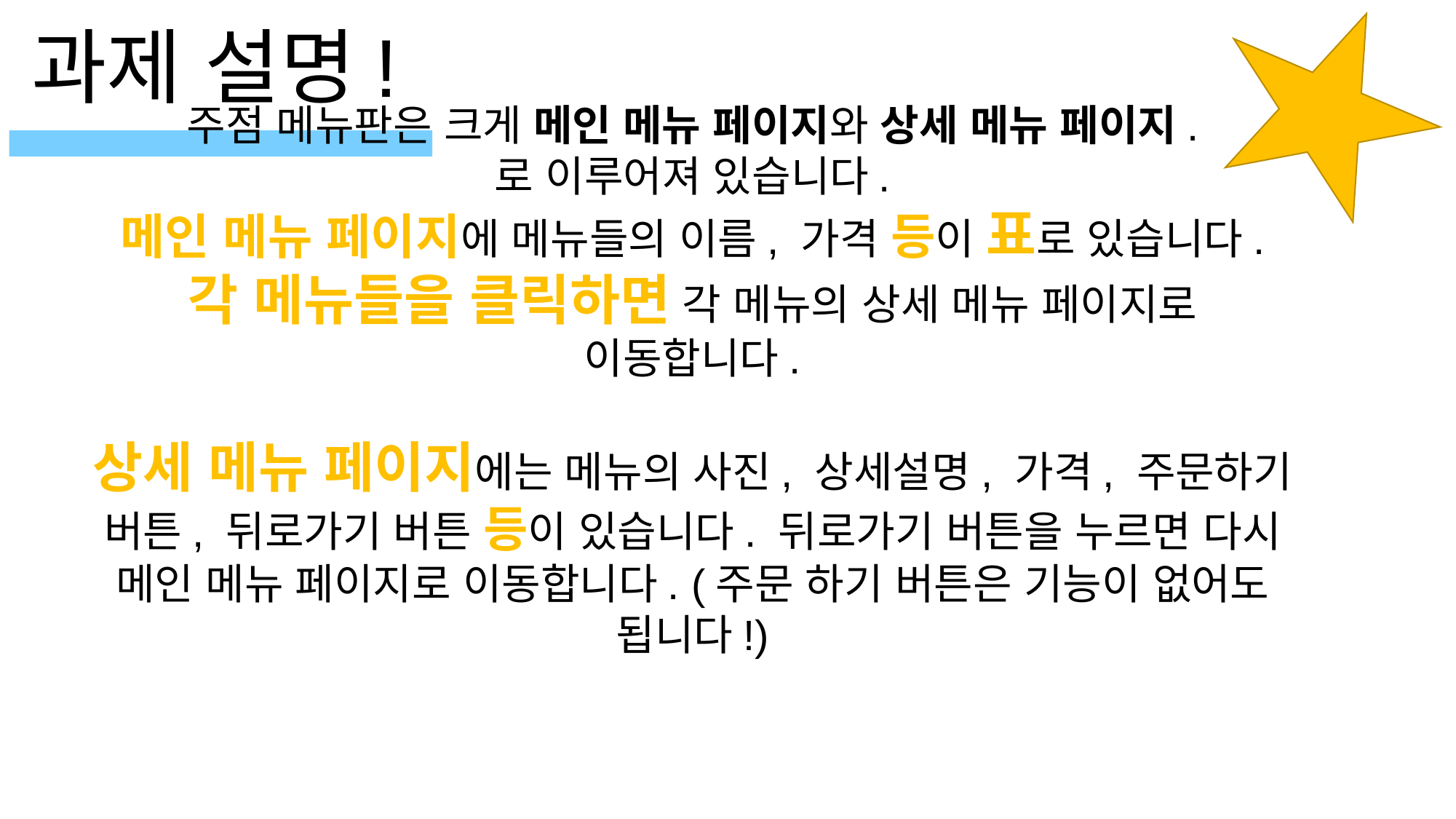

과제 설명!

주점 메뉴판은 크게 메인 메뉴 페이지와 상세 메뉴 페이지.
로 이루어져 있습니다.
메인 메뉴 페이지에 메뉴들의 이름, 가격 등이 표로 있습니다.
각 메뉴들을 클릭하면 각 메뉴의 상세 메뉴 페이지로 이동합니다.

상세 메뉴 페이지에는 메뉴의 사진, 상세설명, 가격, 주문하기 버튼, 뒤로가기 버튼 등이 있습니다. 뒤로가기 버튼을 누르면 다시 메인 메뉴 페이지로 이동합니다. (주문 하기 버튼은 기능이 없어도 됩니다!)